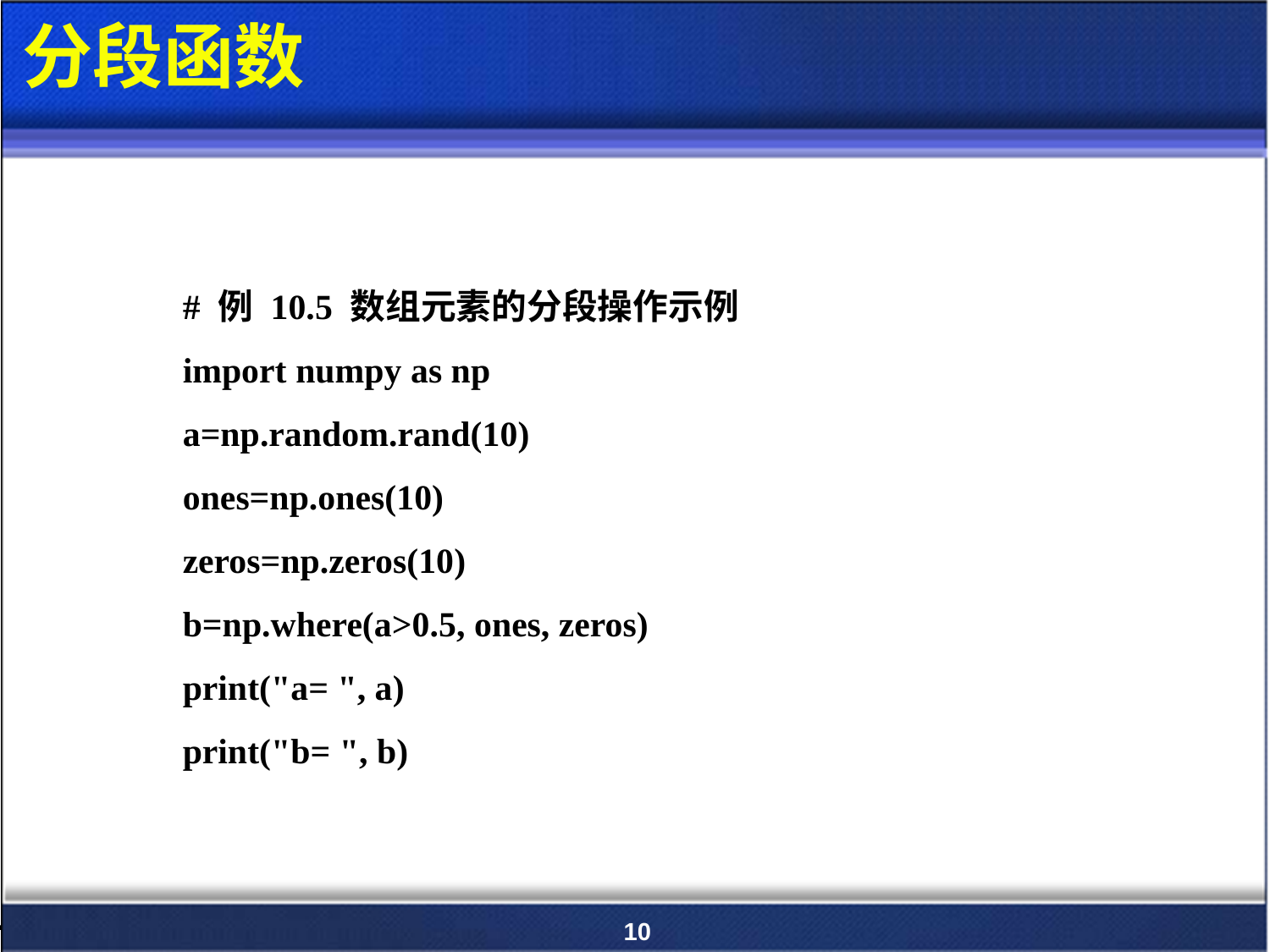

# 分段函数
# 例 10.5 数组元素的分段操作示例
import numpy as np
a=np.random.rand(10)
ones=np.ones(10)
zeros=np.zeros(10)
b=np.where(a>0.5, ones, zeros)
print("a= ", a)
print("b= ", b)
10